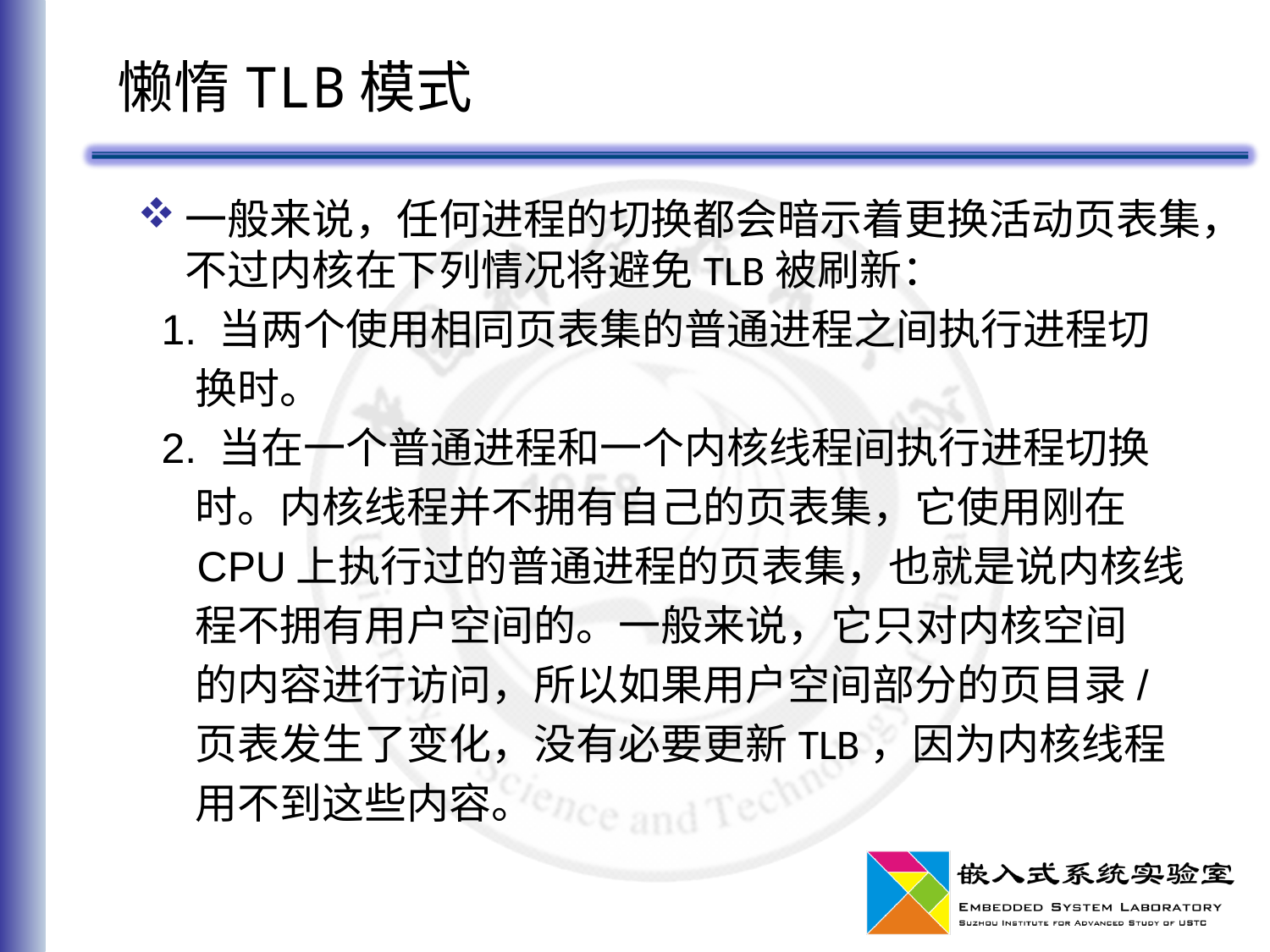

# 懒惰TLB模式
一般来说，任何进程的切换都会暗示着更换活动页表集，不过内核在下列情况将避免TLB被刷新：
  1. 当两个使用相同页表集的普通进程之间执行进程切
     换时。
  2. 当在一个普通进程和一个内核线程间执行进程切换
     时。内核线程并不拥有自己的页表集，它使用刚在
     CPU上执行过的普通进程的页表集，也就是说内核线
     程不拥有用户空间的。一般来说，它只对内核空间
     的内容进行访问，所以如果用户空间部分的页目录/
     页表发生了变化，没有必要更新TLB，因为内核线程
     用不到这些内容。